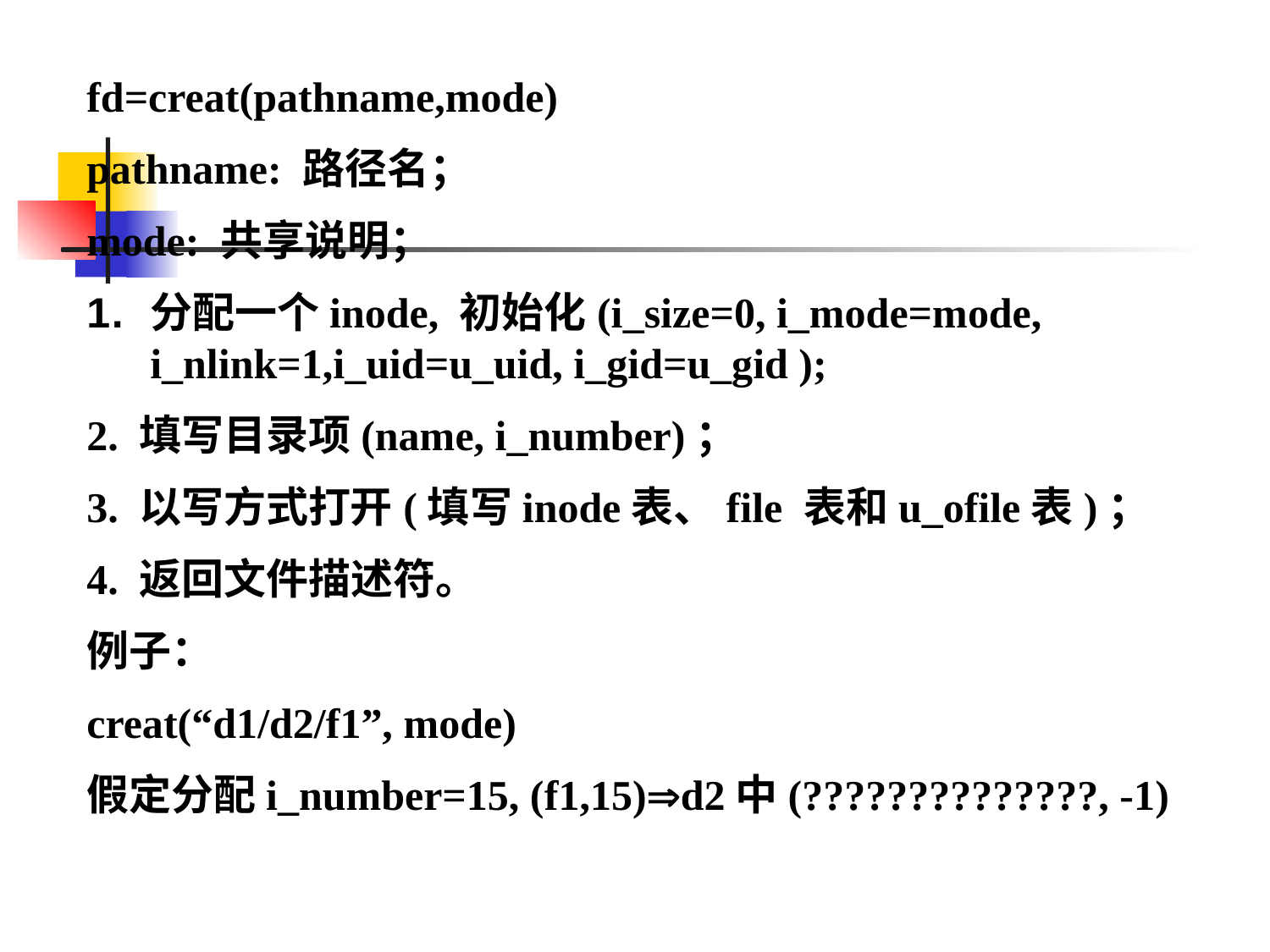

fd=creat(pathname,mode)
pathname: 路径名；
mode: 共享说明；
分配一个inode, 初始化(i_size=0, i_mode=mode, i_nlink=1,i_uid=u_uid, i_gid=u_gid );
2. 填写目录项(name, i_number)；
3. 以写方式打开(填写inode表、file 表和u_ofile表)；
4. 返回文件描述符。
例子：
creat(“d1/d2/f1”, mode)
假定分配i_number=15, (f1,15)⇒d2中(??????????????, -1)